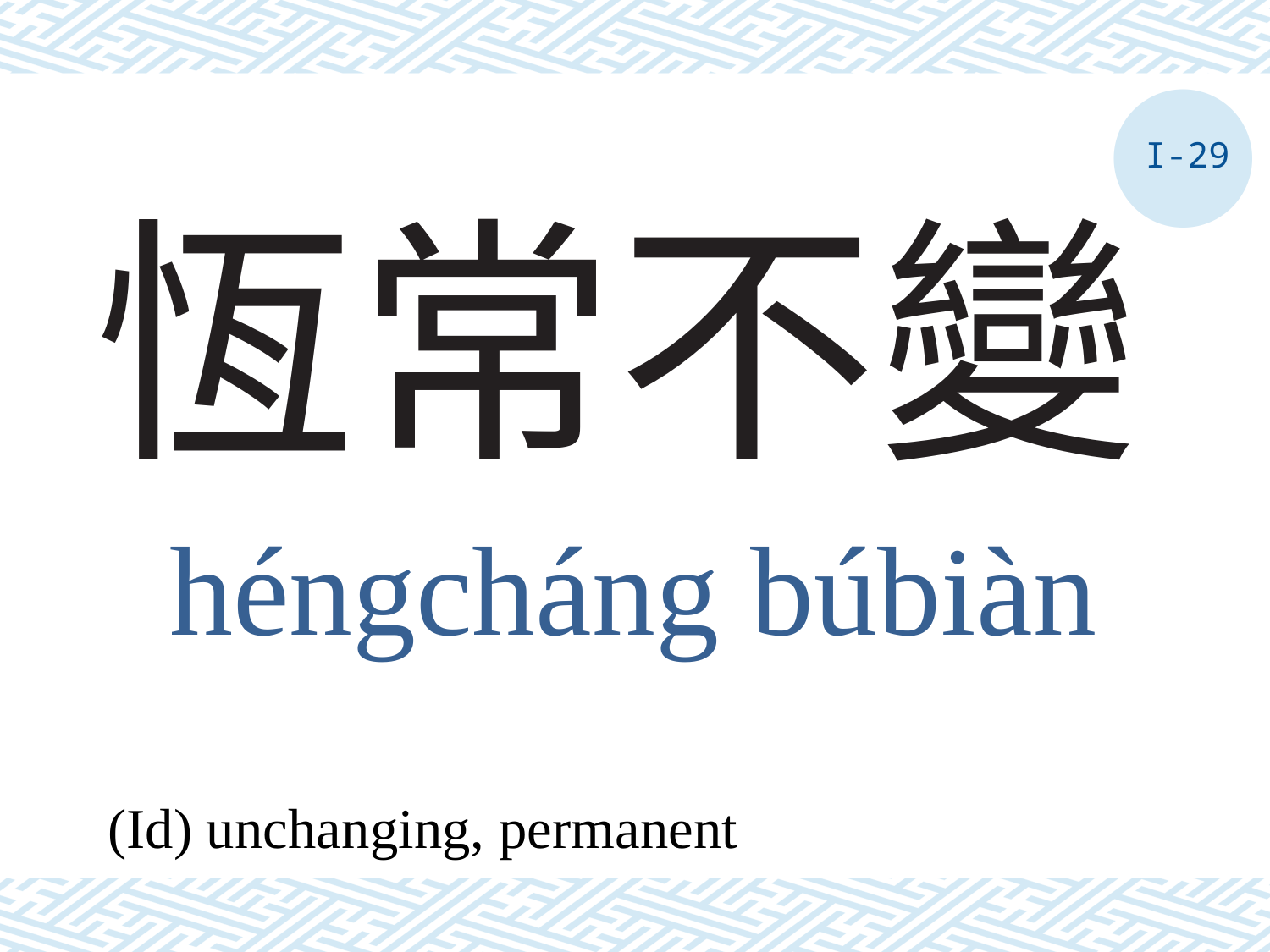

I-29

# 恆常不變
héngcháng búbiàn
(Id) unchanging, permanent